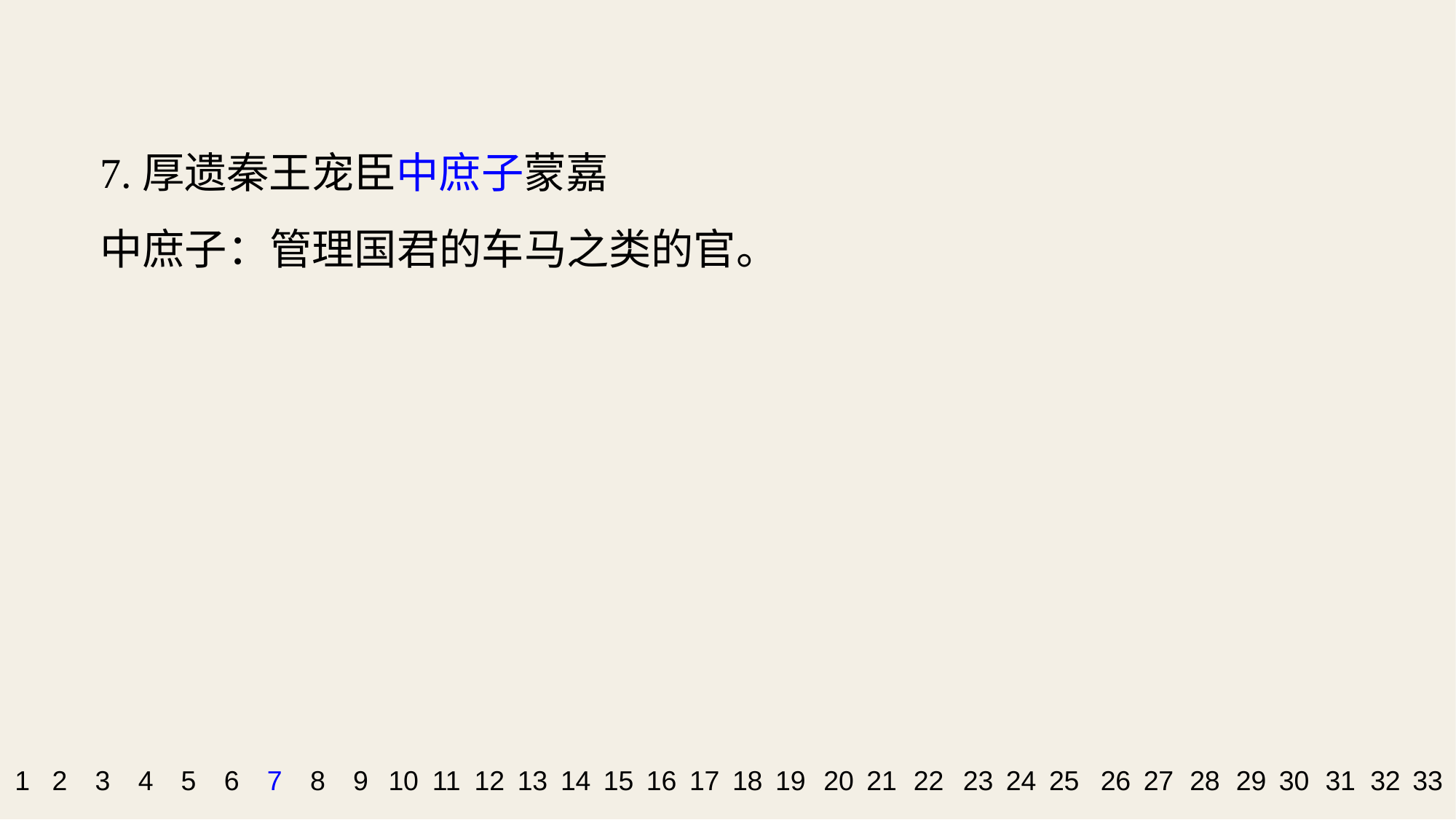

7.厚遗秦王宠臣中庶子蒙嘉
中庶子：管理国君的车马之类的官。
1
2
3
4
5
6
7
8
9
10
11
12
13
14
15
16
17
18
19
20
21
22
23
24
25
26
27
28
29
30
31
32
33